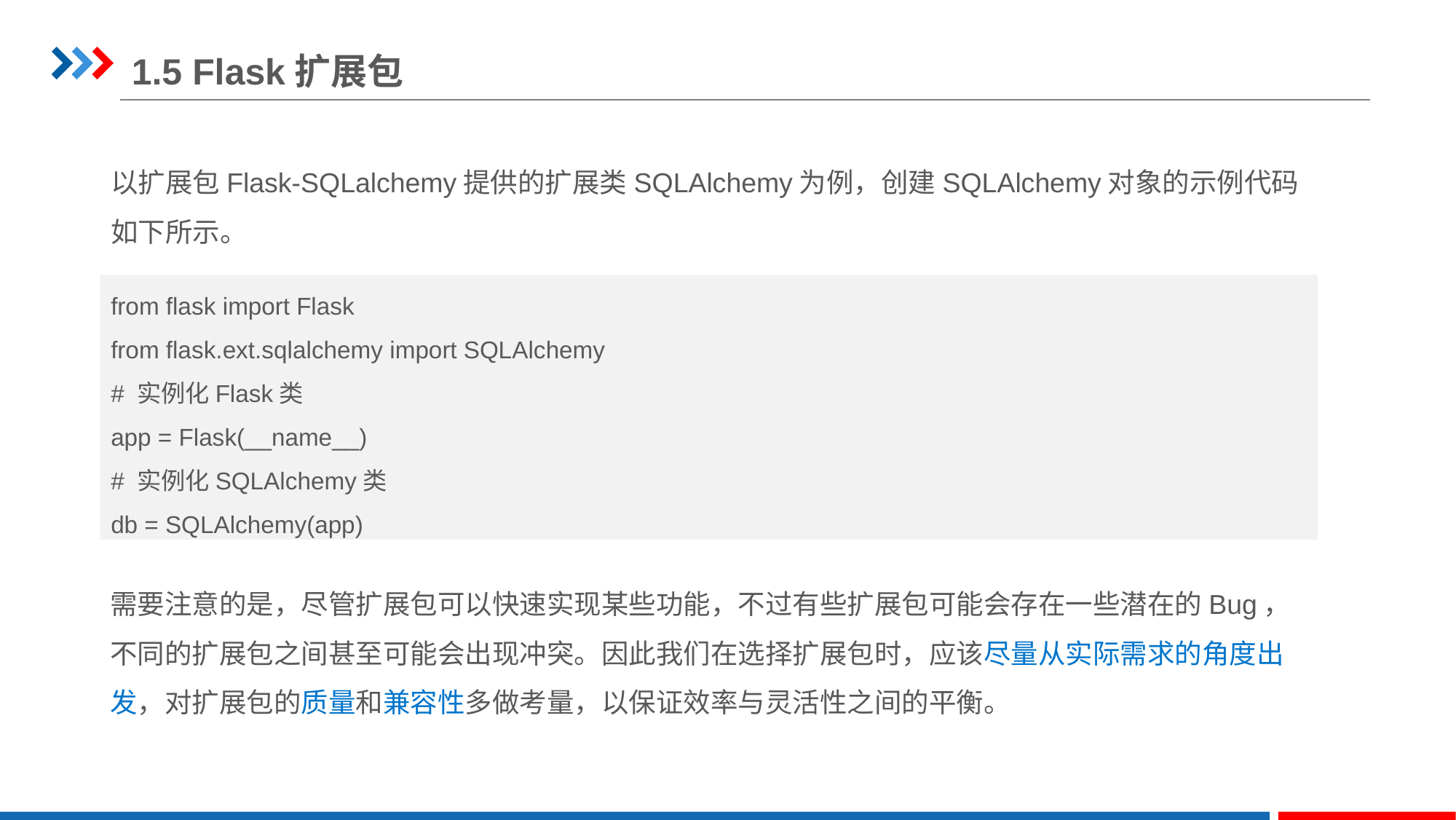

1.5 Flask扩展包
以扩展包Flask-SQLalchemy提供的扩展类SQLAlchemy为例，创建SQLAlchemy对象的示例代码如下所示。
from flask import Flask
from flask.ext.sqlalchemy import SQLAlchemy
# 实例化Flask类
app = Flask(__name__)
# 实例化SQLAlchemy类
db = SQLAlchemy(app)
需要注意的是，尽管扩展包可以快速实现某些功能，不过有些扩展包可能会存在一些潜在的Bug，不同的扩展包之间甚至可能会出现冲突。因此我们在选择扩展包时，应该尽量从实际需求的角度出发，对扩展包的质量和兼容性多做考量，以保证效率与灵活性之间的平衡。